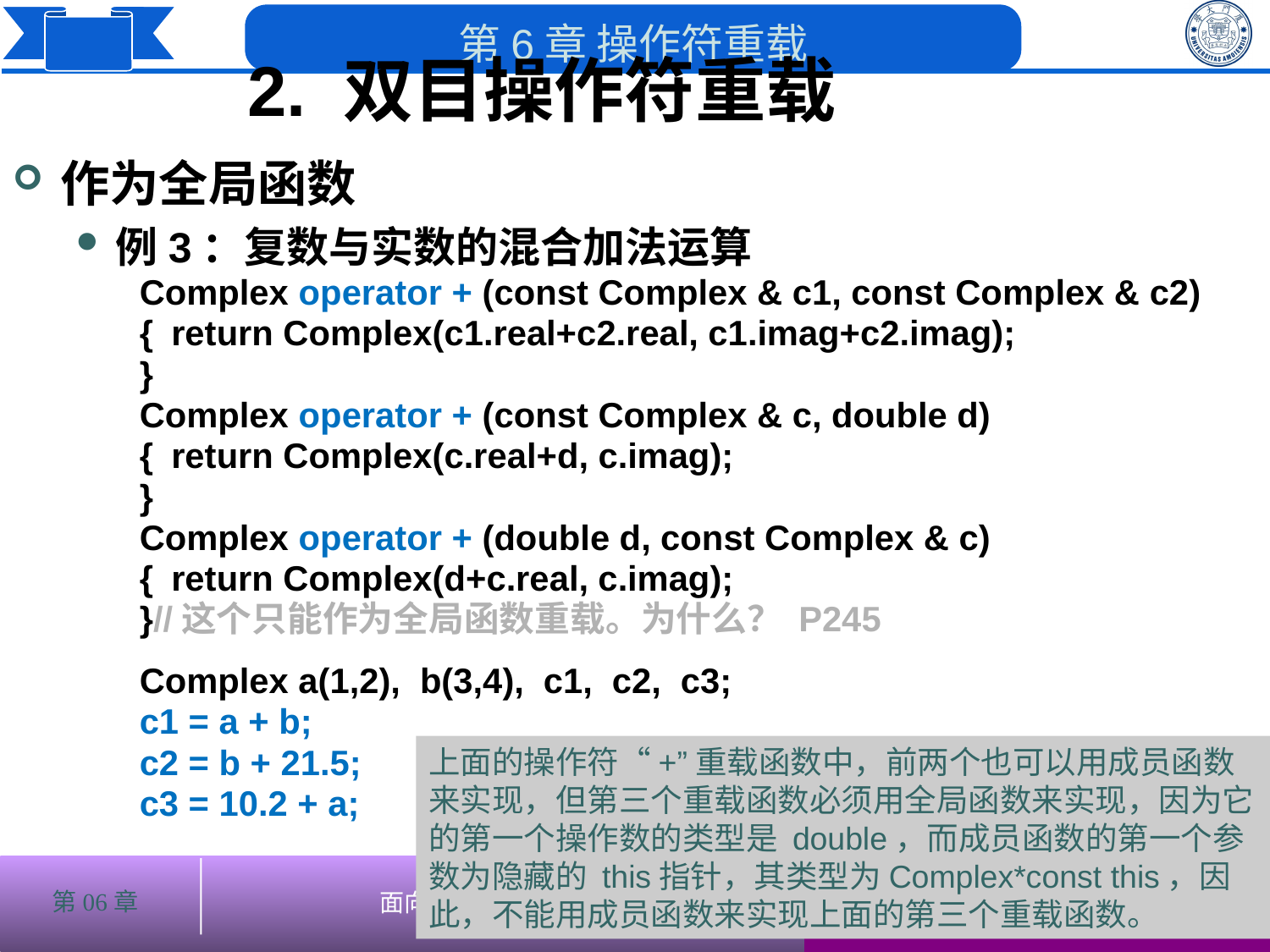

2. 双目操作符重载
# 作为全局函数
例3：复数与实数的混合加法运算
Complex operator + (const Complex & c1, const Complex & c2)
{	return Complex(c1.real+c2.real, c1.imag+c2.imag);
}
Complex operator + (const Complex & c, double d)
{	return Complex(c.real+d, c.imag);
}
Complex operator + (double d, const Complex & c)
{	return Complex(d+c.real, c.imag);
}//这个只能作为全局函数重载。为什么？ P245

Complex a(1,2),  b(3,4),  c1,  c2,  c3;
c1 = a + b;
c2 = b + 21.5;
c3 = 10.2 + a;
上面的操作符“+”重载函数中，前两个也可以用成员函数来实现，但第三个重载函数必须用全局函数来实现，因为它的第一个操作数的类型是 double，而成员函数的第一个参数为隐藏的 this指针，其类型为Complex*const this，因此，不能用成员函数来实现上面的第三个重载函数。
17